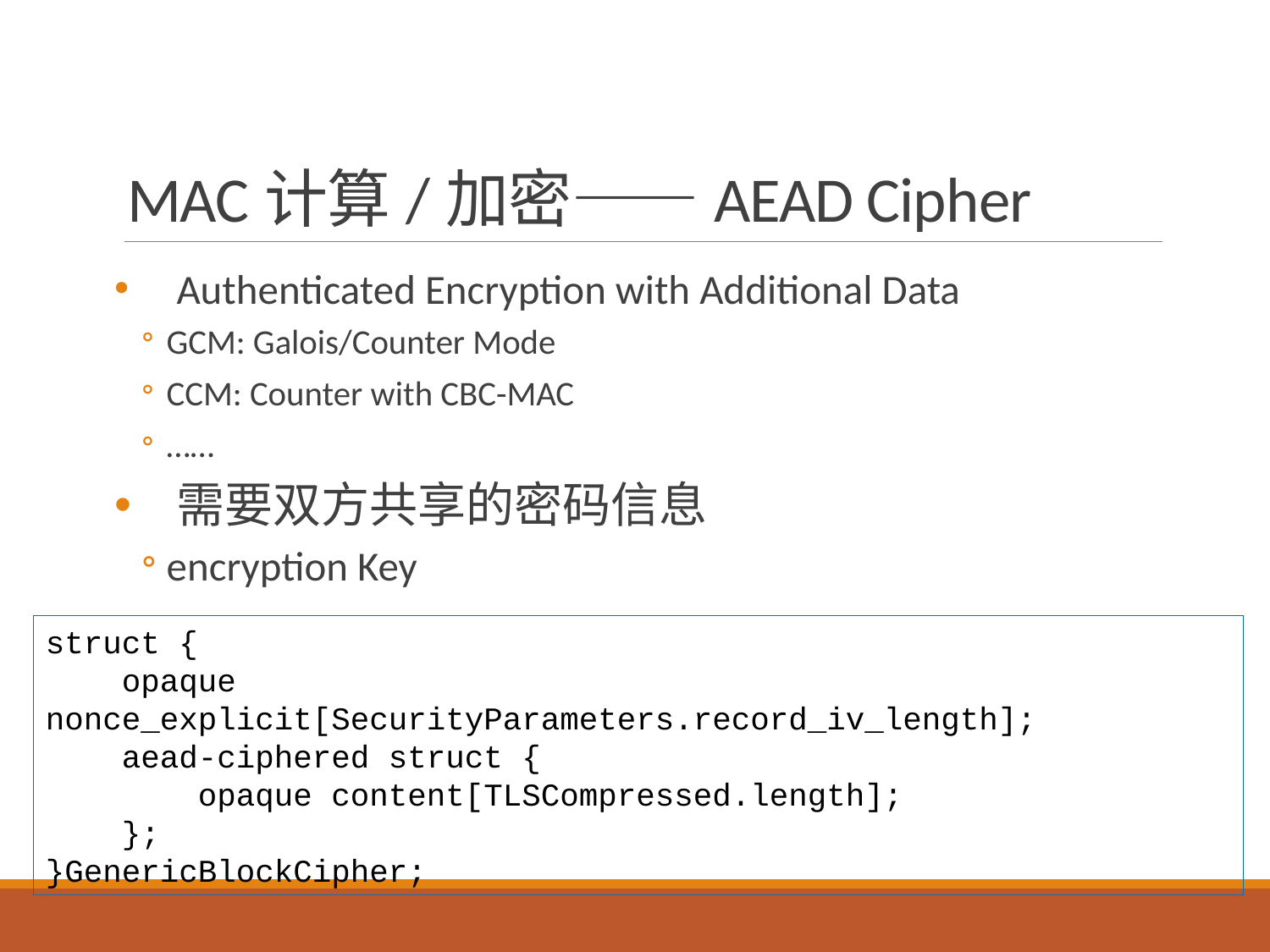

# MAC计算/加密——AEAD Cipher
Authenticated Encryption with Additional Data
GCM: Galois/Counter Mode
CCM: Counter with CBC-MAC
……
需要双方共享的密码信息
encryption Key
struct {
    opaque nonce_explicit[SecurityParameters.record_iv_length];
    aead-ciphered struct {
        opaque content[TLSCompressed.length];
    };
}GenericBlockCipher;
29